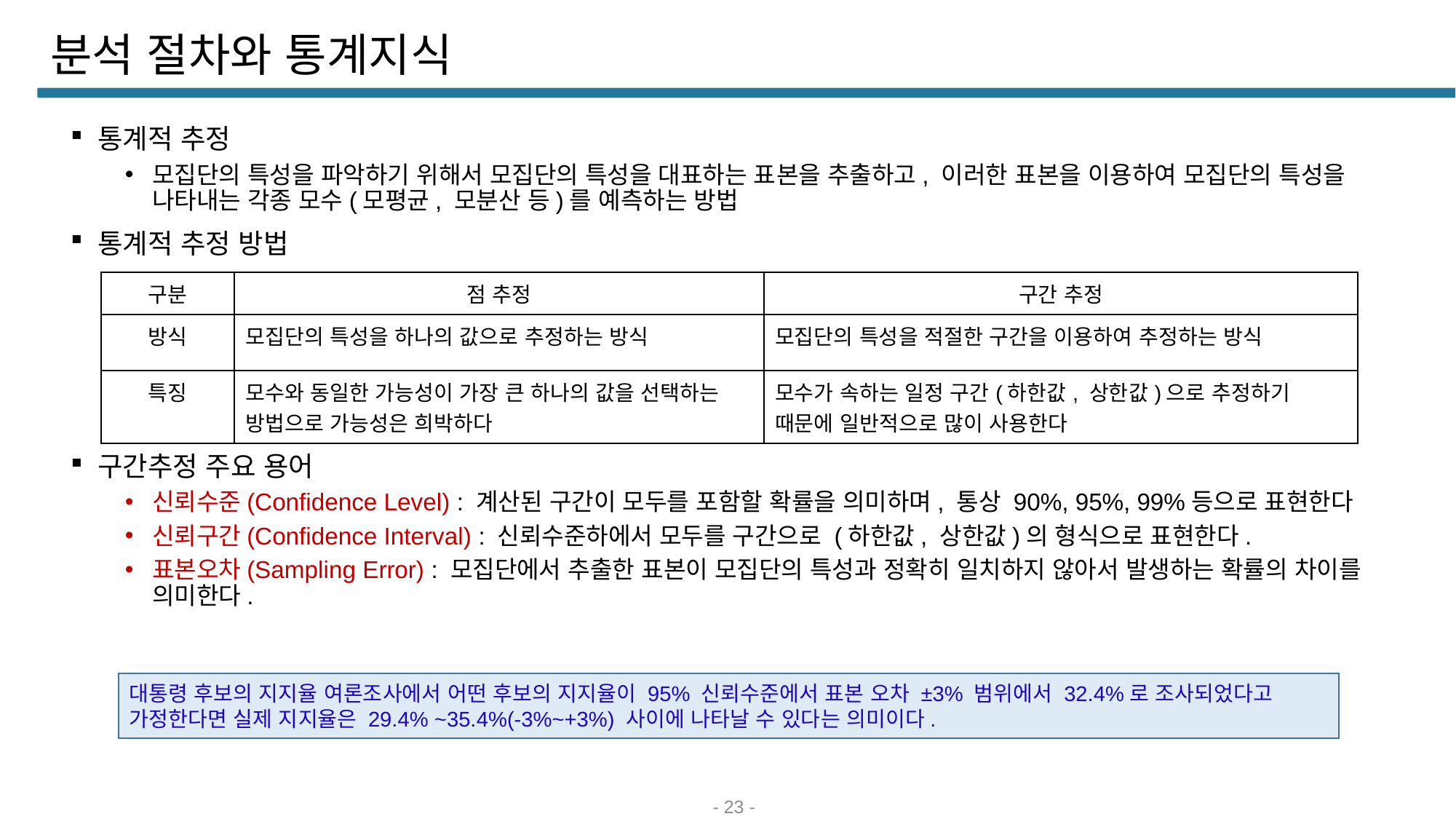

# 분석 절차와 통계지식
통계적 추정
모집단의 특성을 파악하기 위해서 모집단의 특성을 대표하는 표본을 추출하고, 이러한 표본을 이용하여 모집단의 특성을 나타내는 각종 모수(모평균, 모분산 등)를 예측하는 방법
통계적 추정 방법

구간추정 주요 용어
신뢰수준(Confidence Level) : 계산된 구간이 모두를 포함할 확률을 의미하며, 통상 90%, 95%, 99%등으로 표현한다
신뢰구간(Confidence Interval) : 신뢰수준하에서 모두를 구간으로 (하한값, 상한값)의 형식으로 표현한다.
표본오차(Sampling Error) : 모집단에서 추출한 표본이 모집단의 특성과 정확히 일치하지 않아서 발생하는 확률의 차이를 의미한다.

| 구분 | 점 추정 | 구간 추정 |
| --- | --- | --- |
| 방식 | 모집단의 특성을 하나의 값으로 추정하는 방식 | 모집단의 특성을 적절한 구간을 이용하여 추정하는 방식 |
| 특징 | 모수와 동일한 가능성이 가장 큰 하나의 값을 선택하는 방법으로 가능성은 희박하다 | 모수가 속하는 일정 구간(하한값, 상한값)으로 추정하기 때문에 일반적으로 많이 사용한다 |
대통령 후보의 지지율 여론조사에서 어떤 후보의 지지율이 95% 신뢰수준에서 표본 오차 ±3% 범위에서 32.4%로 조사되었다고 가정한다면 실제 지지율은 29.4% ~35.4%(-3%~+3%) 사이에 나타날 수 있다는 의미이다.
- 23 -